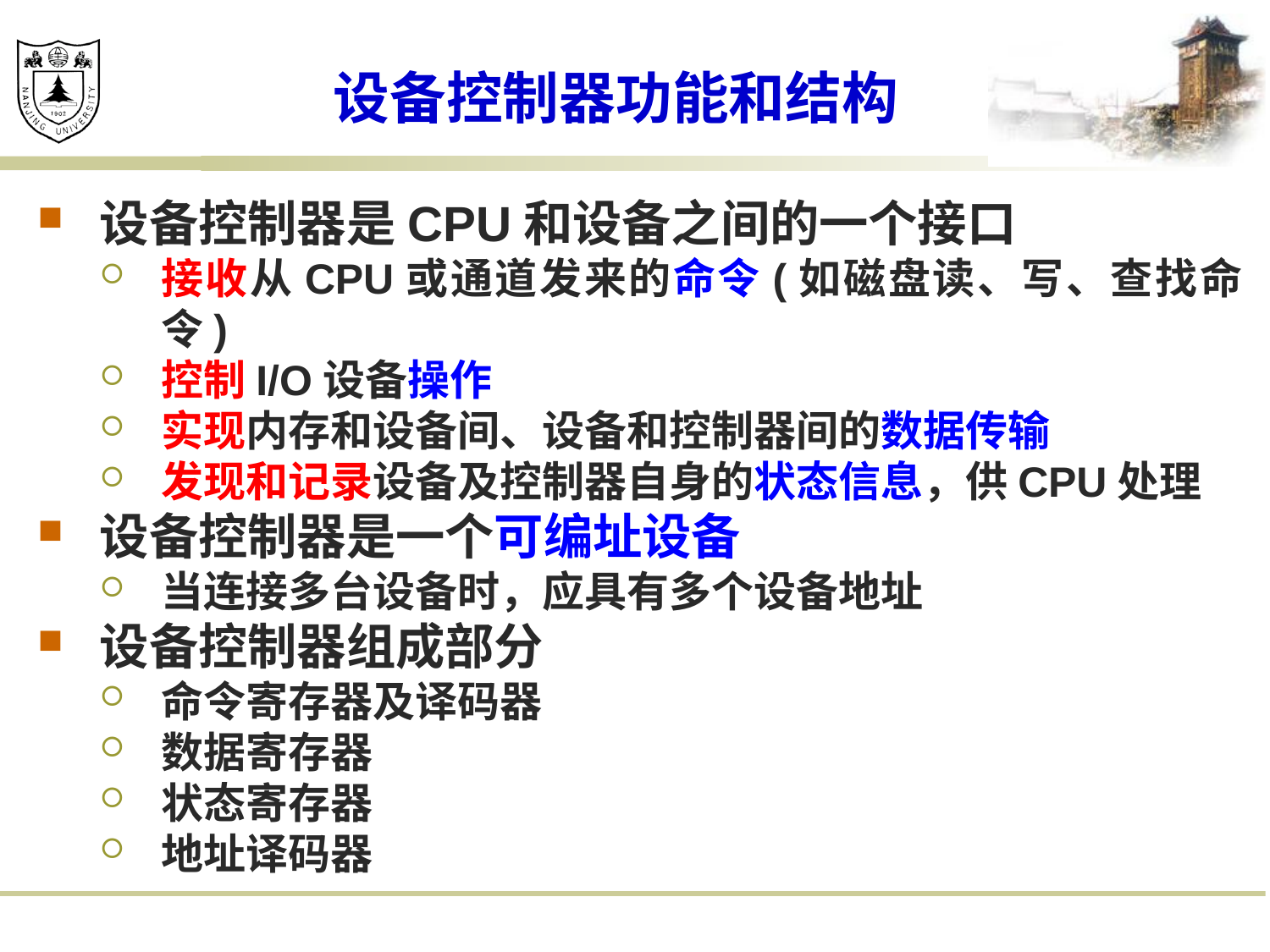

# 设备控制器功能和结构
设备控制器是CPU和设备之间的一个接口
接收从CPU或通道发来的命令(如磁盘读、写、查找命令)
控制I/O设备操作
实现内存和设备间、设备和控制器间的数据传输
发现和记录设备及控制器自身的状态信息，供CPU处理
设备控制器是一个可编址设备
当连接多台设备时，应具有多个设备地址
设备控制器组成部分
命令寄存器及译码器
数据寄存器
状态寄存器
地址译码器

18